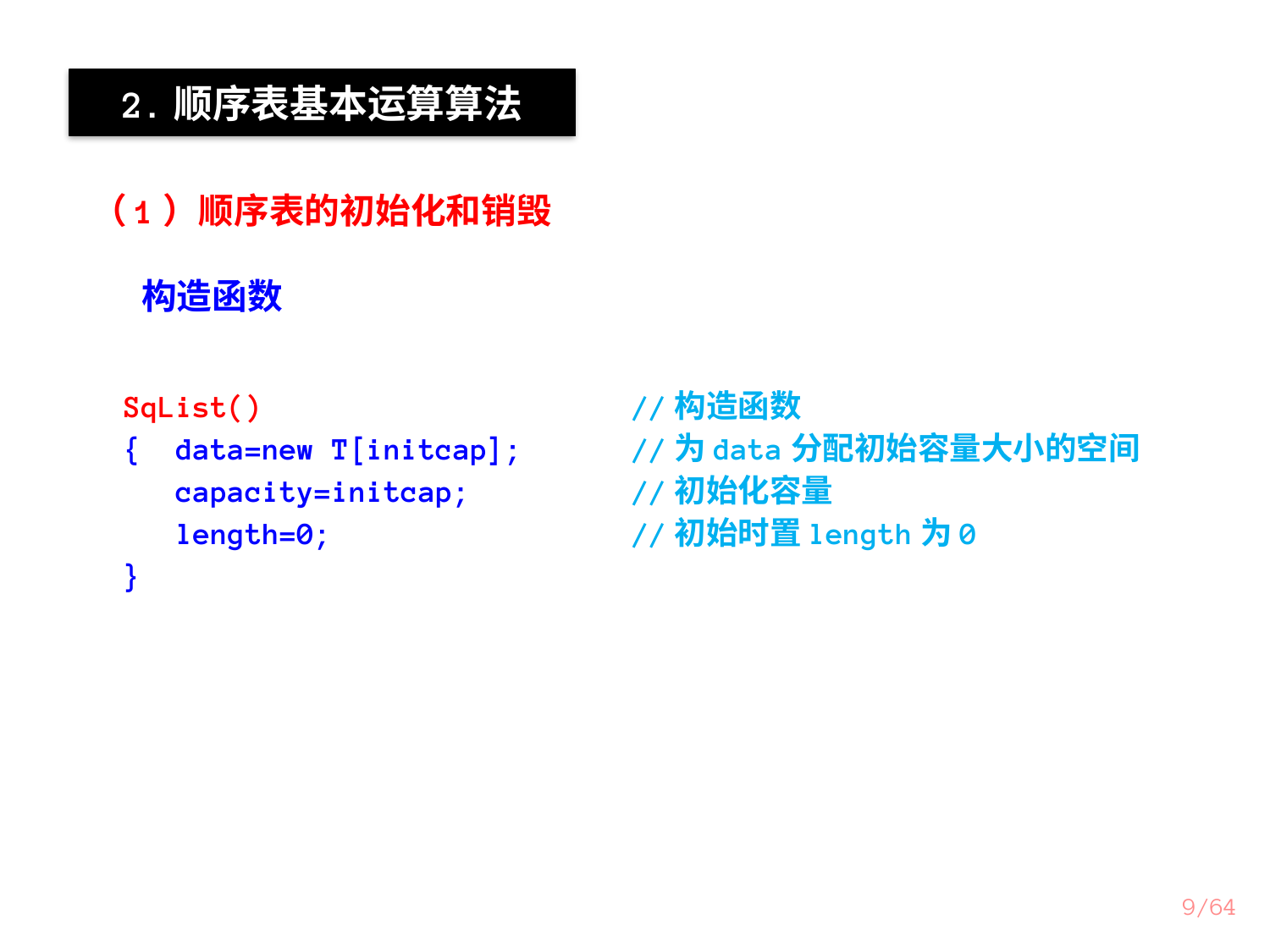

2.顺序表基本运算算法
（1）顺序表的初始化和销毁
构造函数
SqList()			//构造函数
{  data=new T[initcap];	//为data分配初始容量大小的空间
   capacity=initcap;		//初始化容量
   length=0;			//初始时置length为0
}
9/64